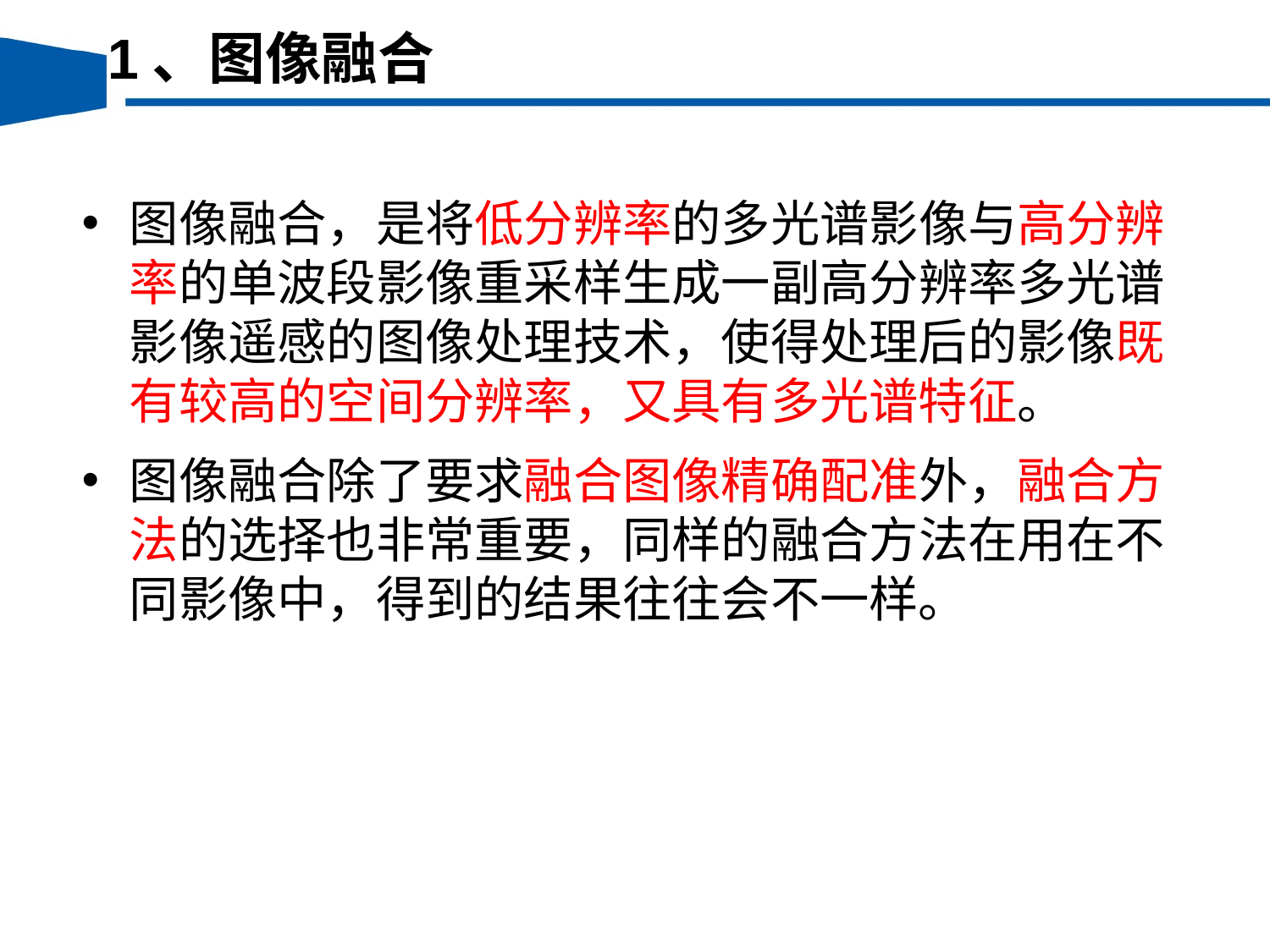

1、图像融合
图像融合，是将低分辨率的多光谱影像与高分辨率的单波段影像重采样生成一副高分辨率多光谱影像遥感的图像处理技术，使得处理后的影像既有较高的空间分辨率，又具有多光谱特征。
图像融合除了要求融合图像精确配准外，融合方法的选择也非常重要，同样的融合方法在用在不同影像中，得到的结果往往会不一样。